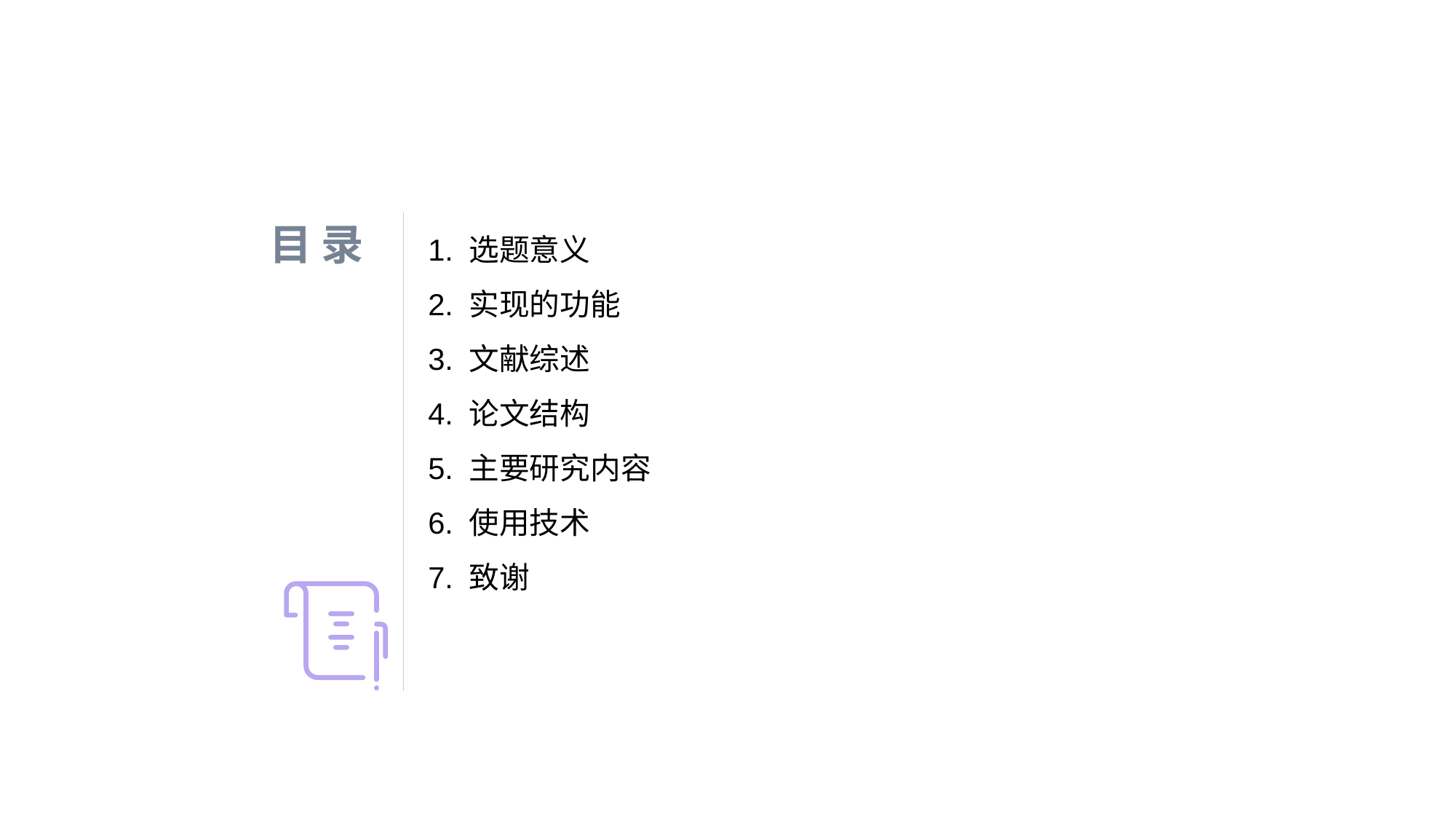

选题意义
实现的功能
文献综述
论文结构
主要研究内容
使用技术
致谢
目 录